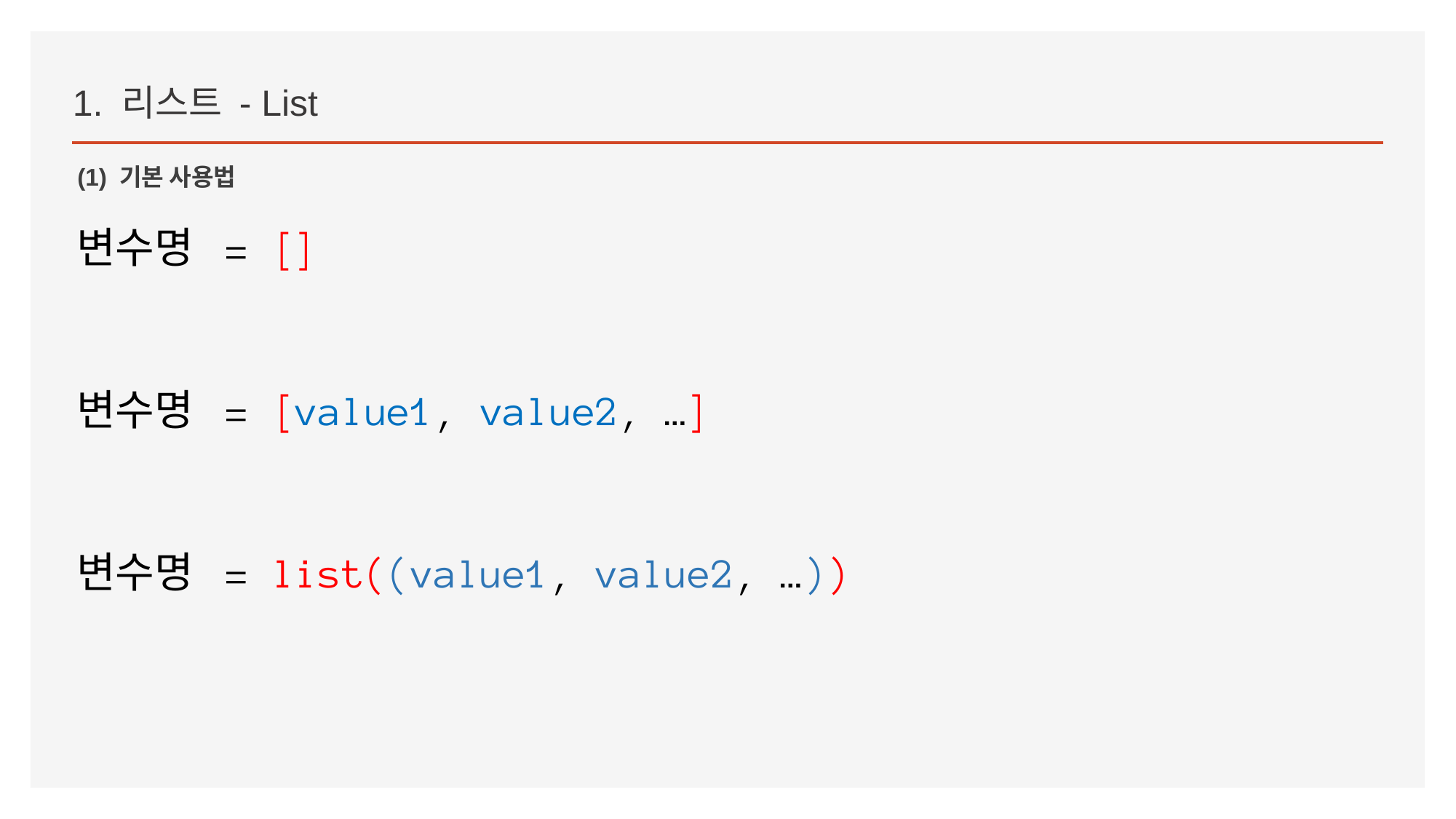

1. 리스트 - List
(1) 기본 사용법
변수명 = []

변수명 = [value1, value2, …]

변수명 = list((value1, value2, …))